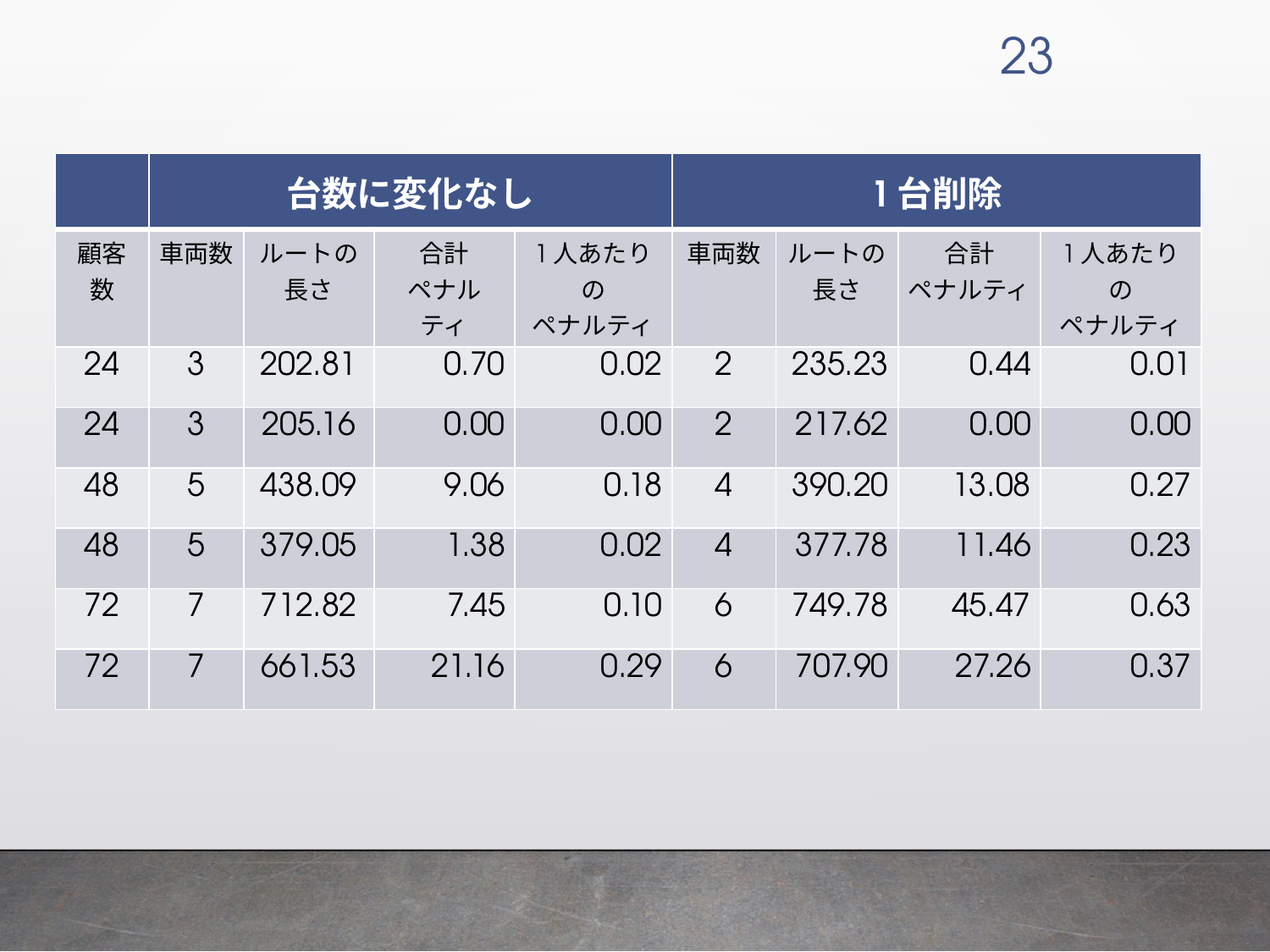

23
|  | 台数に変化なし |  |  |  | 1台削除 |  |  |  |
| --- | --- | --- | --- | --- | --- | --- | --- | --- |
| 顧客数 | 車両数 | ルートの長さ | 合計 ペナルティ | 1人あたりの ペナルティ | 車両数 | ルートの 長さ | 合計 ペナルティ | 1人あたりの ペナルティ |
| 24 | 3 | 202.81 | 0.70 | 0.02 | 2 | 235.23 | 0.44 | 0.01 |
| 24 | 3 | 205.16 | 0.00 | 0.00 | 2 | 217.62 | 0.00 | 0.00 |
| 48 | 5 | 438.09 | 9.06 | 0.18 | 4 | 390.20 | 13.08 | 0.27 |
| 48 | 5 | 379.05 | 1.38 | 0.02 | 4 | 377.78 | 11.46 | 0.23 |
| 72 | 7 | 712.82 | 7.45 | 0.10 | 6 | 749.78 | 45.47 | 0.63 |
| 72 | 7 | 661.53 | 21.16 | 0.29 | 6 | 707.90 | 27.26 | 0.37 |